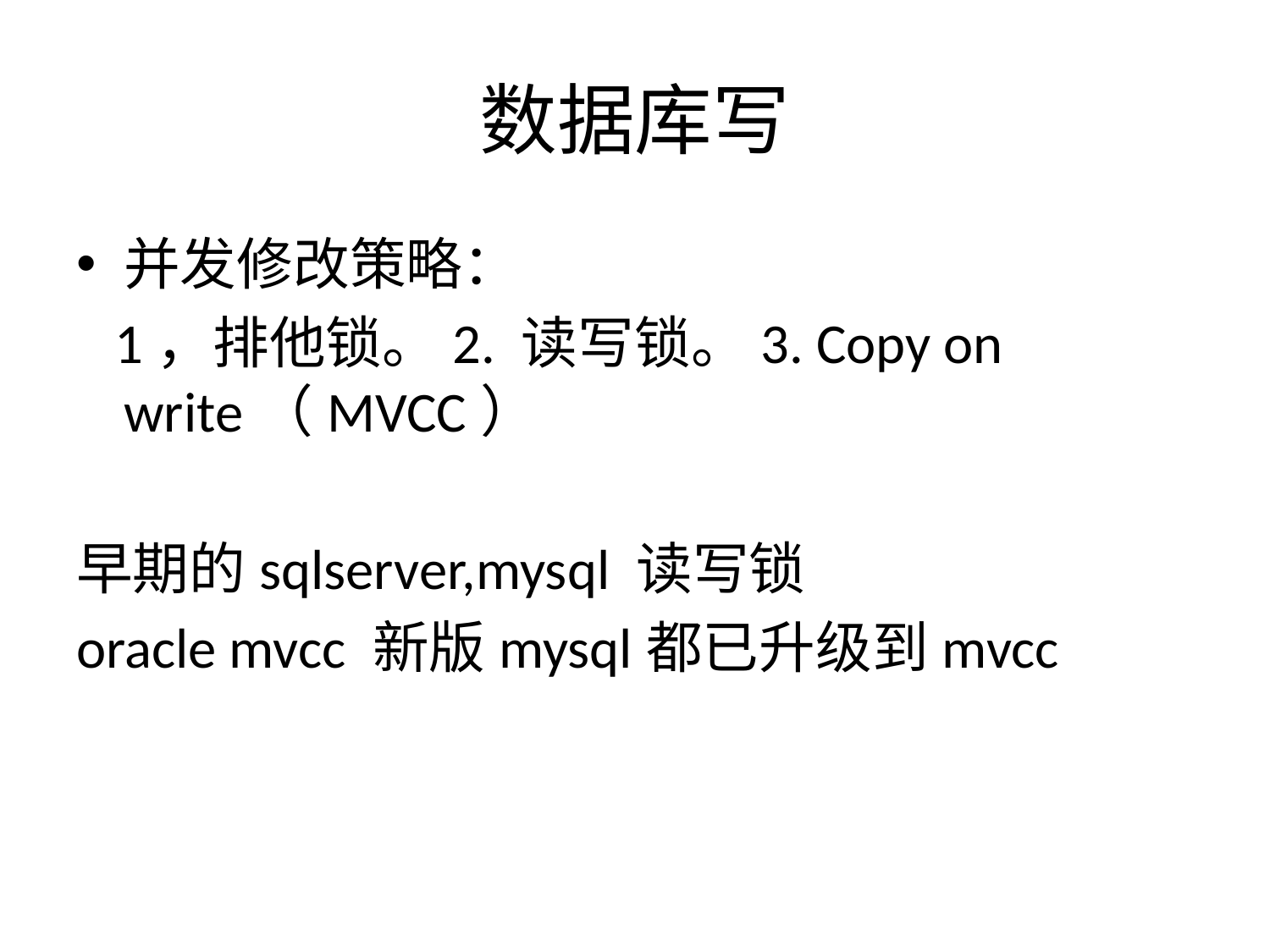

# 数据库写
并发修改策略：
   1，排他锁。2. 读写锁。3. Copy on write（MVCC）

早期的sqlserver,mysql 读写锁
oracle mvcc 新版mysql都已升级到mvcc